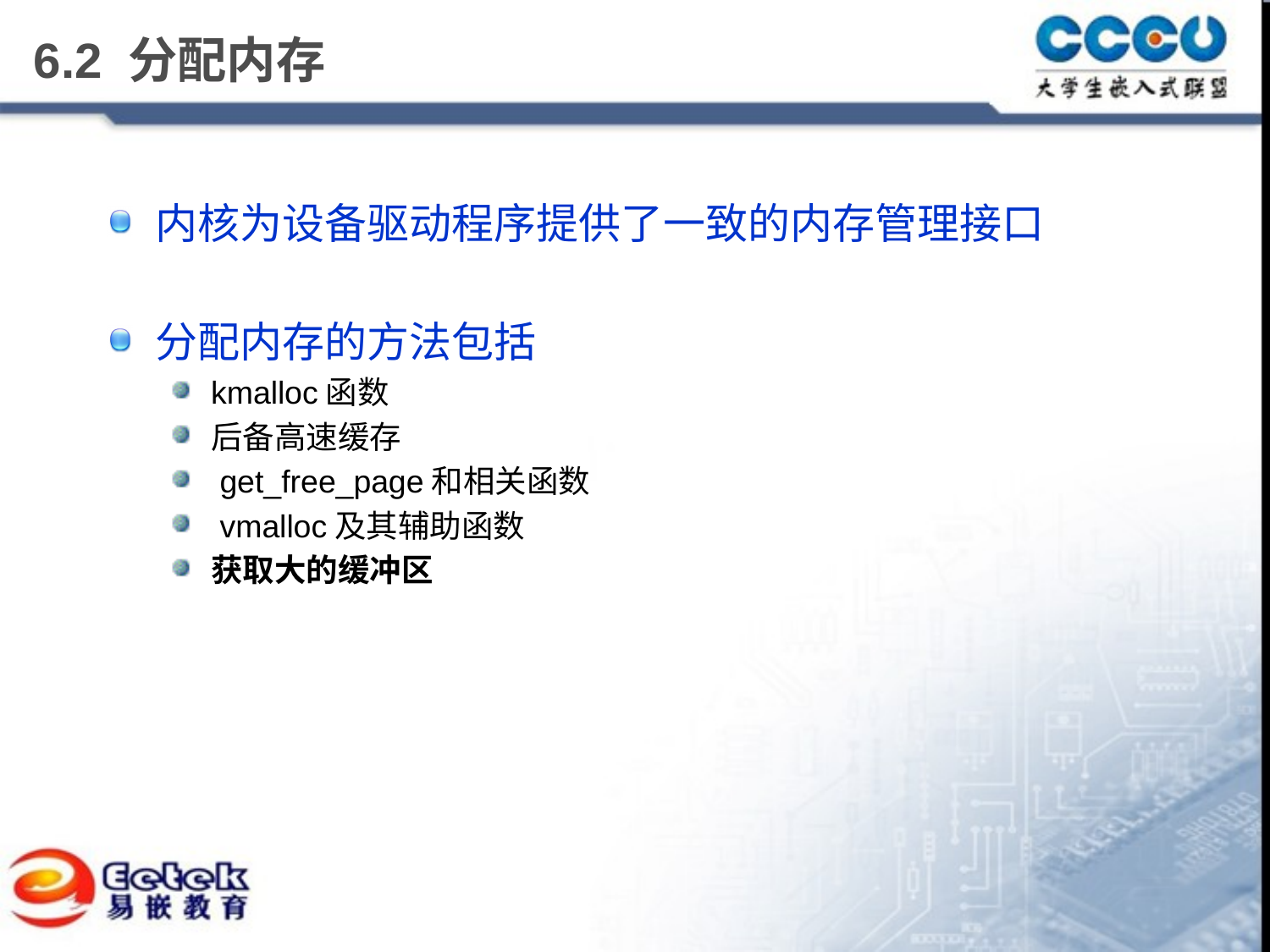

# 6.2 分配内存
内核为设备驱动程序提供了一致的内存管理接口

分配内存的方法包括
kmalloc函数
后备高速缓存
 get_free_page和相关函数
 vmalloc及其辅助函数
获取大的缓冲区